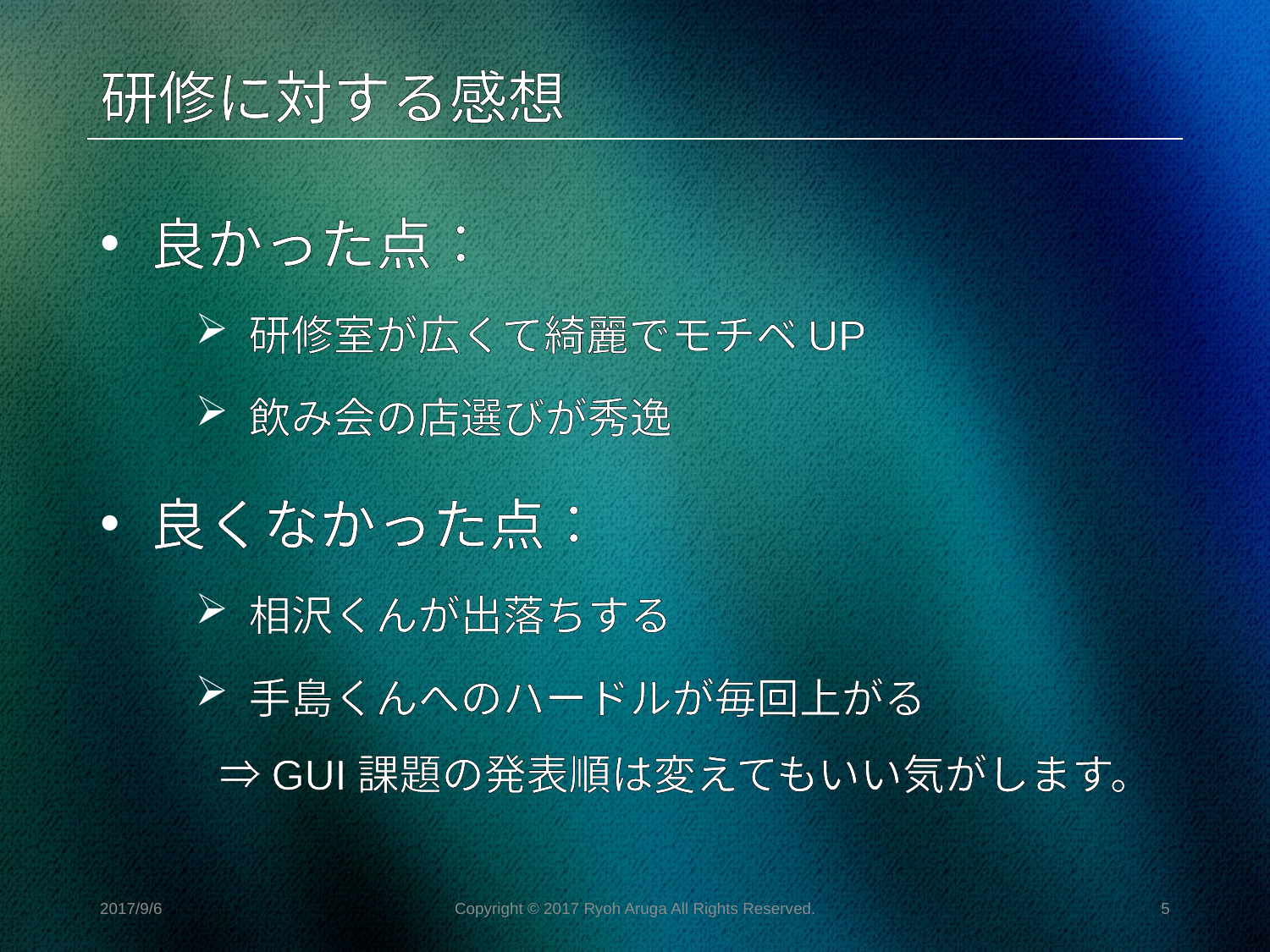

# 研修に対する感想
 良かった点：
 研修室が広くて綺麗でモチベUP
 飲み会の店選びが秀逸
 良くなかった点：
 相沢くんが出落ちする
 手島くんへのハードルが毎回上がる
⇒GUI課題の発表順は変えてもいい気がします。
2017/9/6
Copyright © 2017 Ryoh Aruga All Rights Reserved.
5